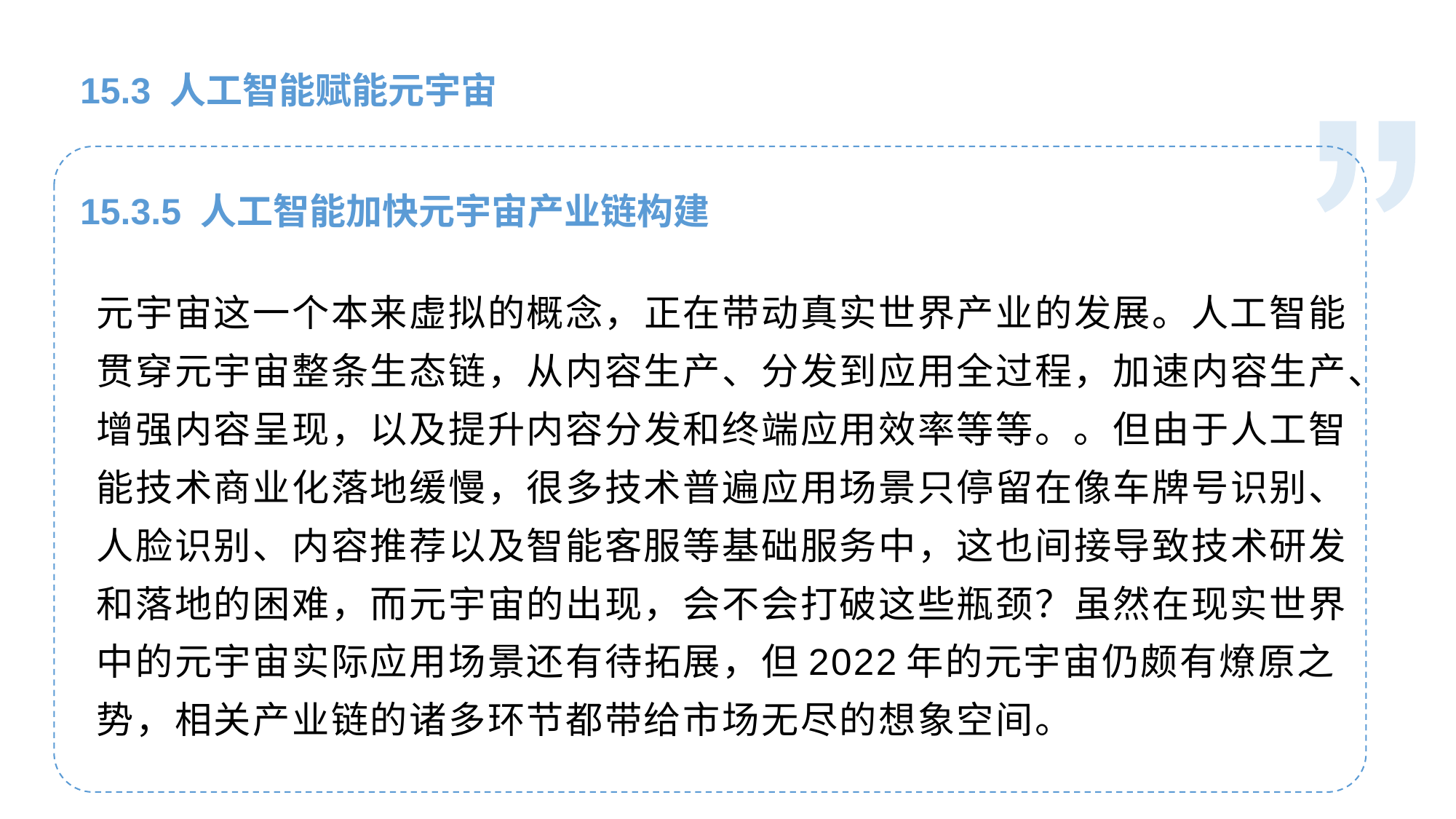

人工智能基础
15.3 人工智能赋能元宇宙

15.3.5 人工智能加快元宇宙产业链构建
元宇宙这一个本来虚拟的概念，正在带动真实世界产业的发展。人工智能贯穿元宇宙整条生态链，从内容生产、分发到应用全过程，加速内容生产、增强内容呈现，以及提升内容分发和终端应用效率等等。。但由于人工智能技术商业化落地缓慢，很多技术普遍应用场景只停留在像车牌号识别、人脸识别、内容推荐以及智能客服等基础服务中，这也间接导致技术研发和落地的困难，而元宇宙的出现，会不会打破这些瓶颈？虽然在现实世界中的元宇宙实际应用场景还有待拓展，但2022年的元宇宙仍颇有燎原之势，相关产业链的诸多环节都带给市场无尽的想象空间。